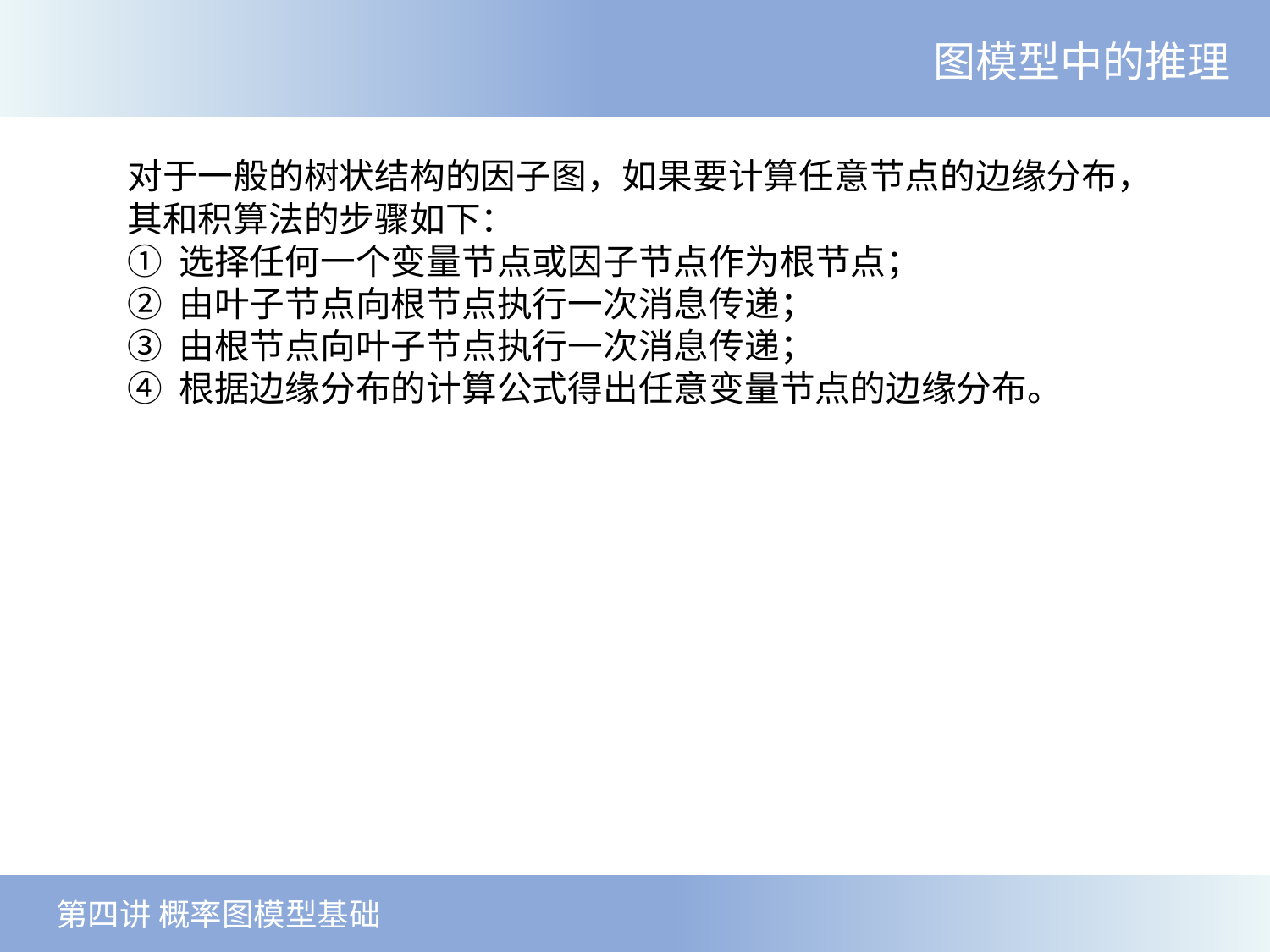

图模型中的推理
对于一般的树状结构的因子图，如果要计算任意节点的边缘分布，其和积算法的步骤如下：
① 选择任何一个变量节点或因子节点作为根节点；
② 由叶子节点向根节点执行一次消息传递；
③ 由根节点向叶子节点执行一次消息传递；
④ 根据边缘分布的计算公式得出任意变量节点的边缘分布。

     第四讲 概率图模型基础